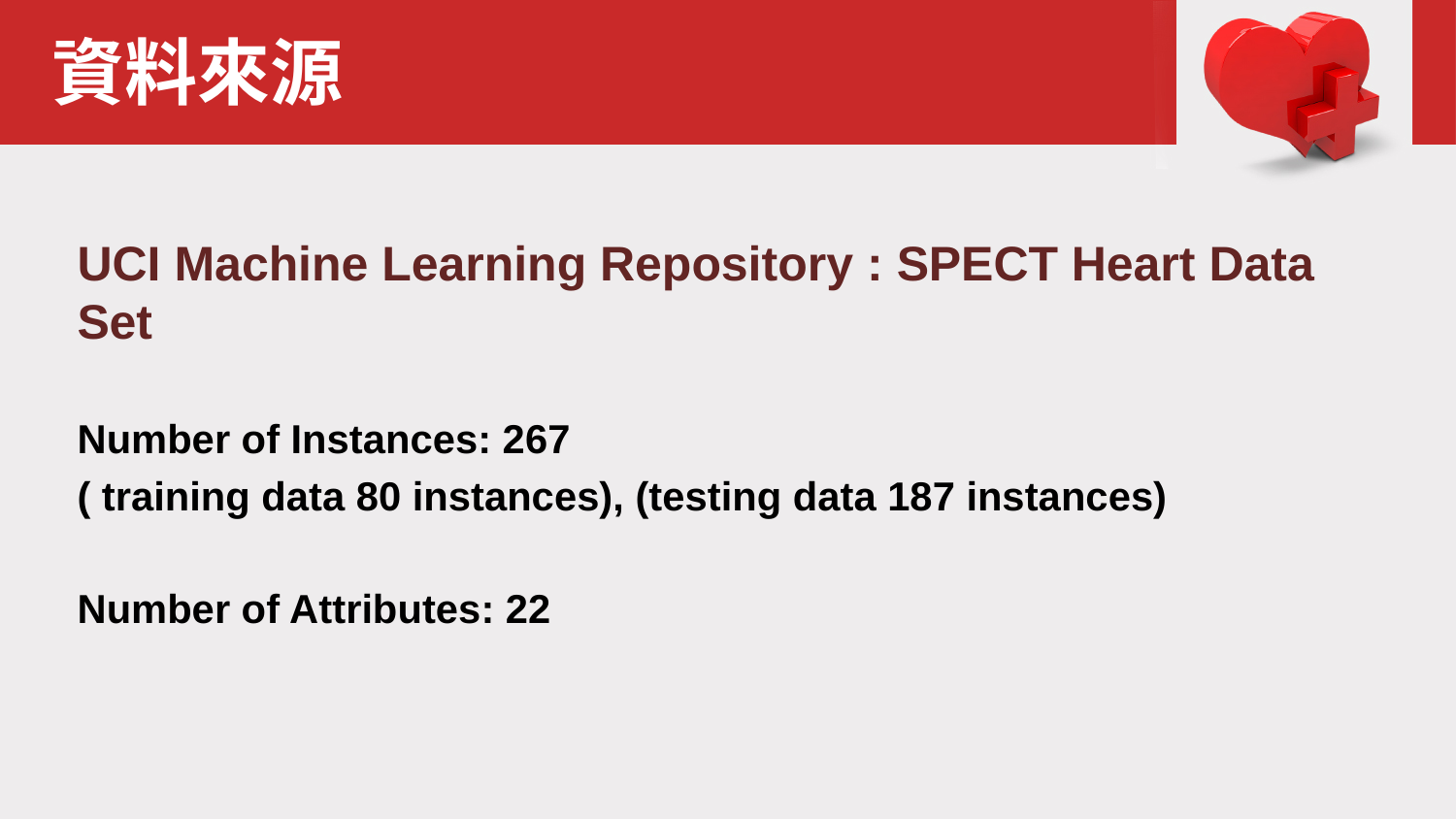

# 資料來源
UCI Machine Learning Repository : SPECT Heart Data Set

Number of Instances: 267
( training data 80 instances), (testing data 187 instances)

Number of Attributes: 22